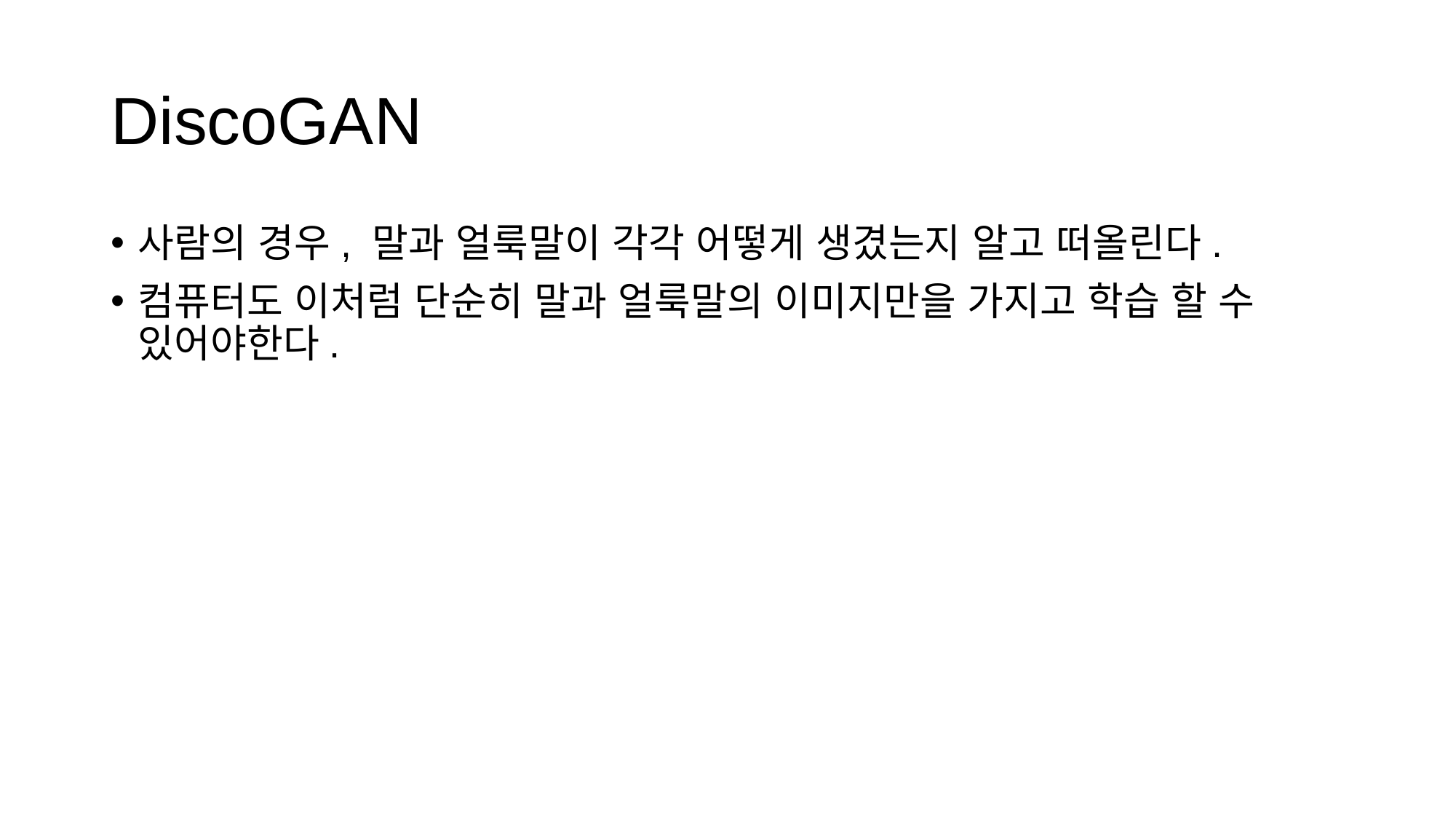

# DiscoGAN
사람의 경우, 말과 얼룩말이 각각 어떻게 생겼는지 알고 떠올린다.
컴퓨터도 이처럼 단순히 말과 얼룩말의 이미지만을 가지고 학습 할 수 있어야한다.